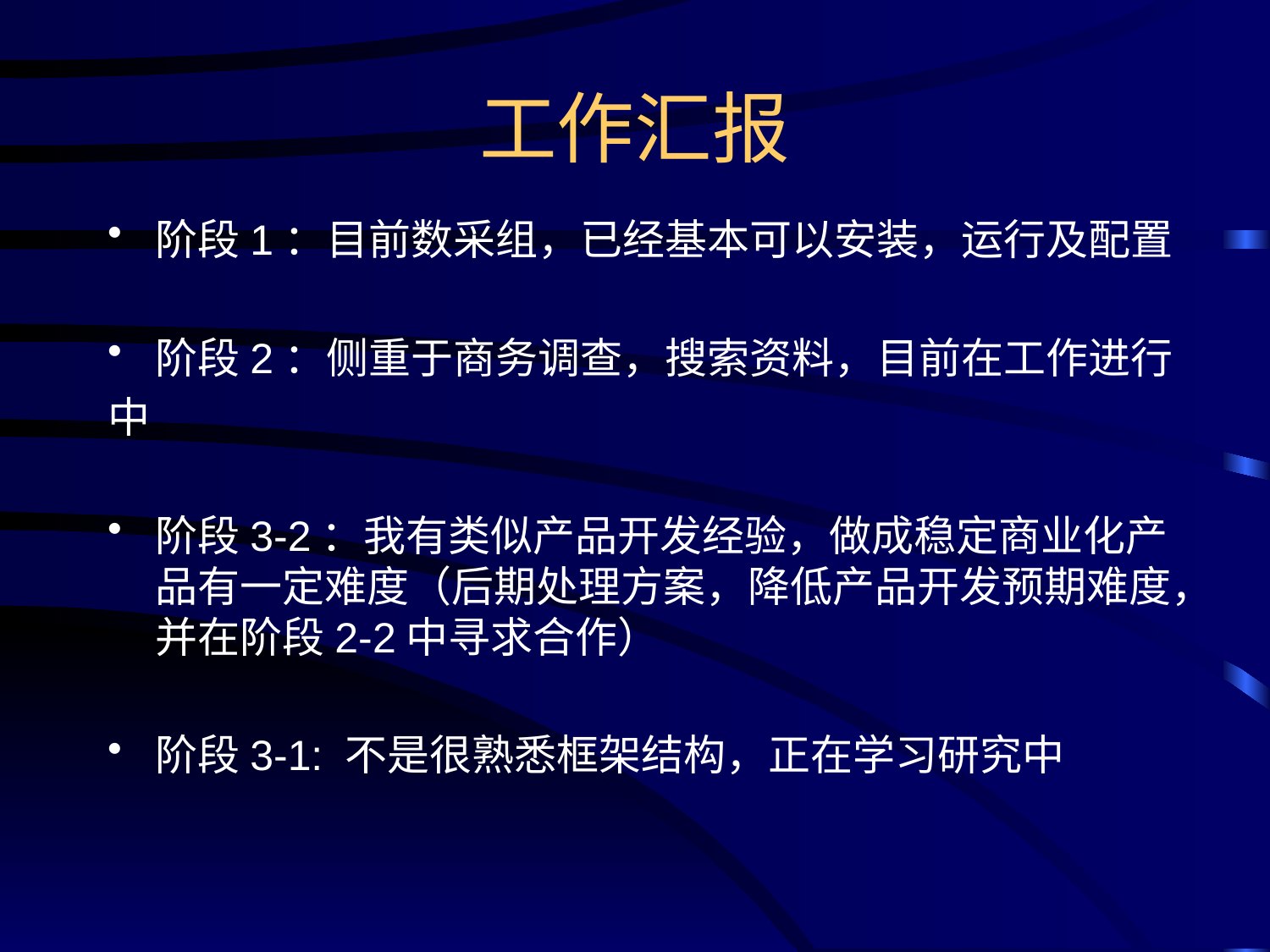

# 工作汇报
阶段1：目前数采组，已经基本可以安装，运行及配置

阶段2：侧重于商务调查，搜索资料，目前在工作进行
中

阶段3-2：我有类似产品开发经验，做成稳定商业化产品有一定难度（后期处理方案，降低产品开发预期难度，并在阶段2-2中寻求合作）

阶段3-1: 不是很熟悉框架结构，正在学习研究中